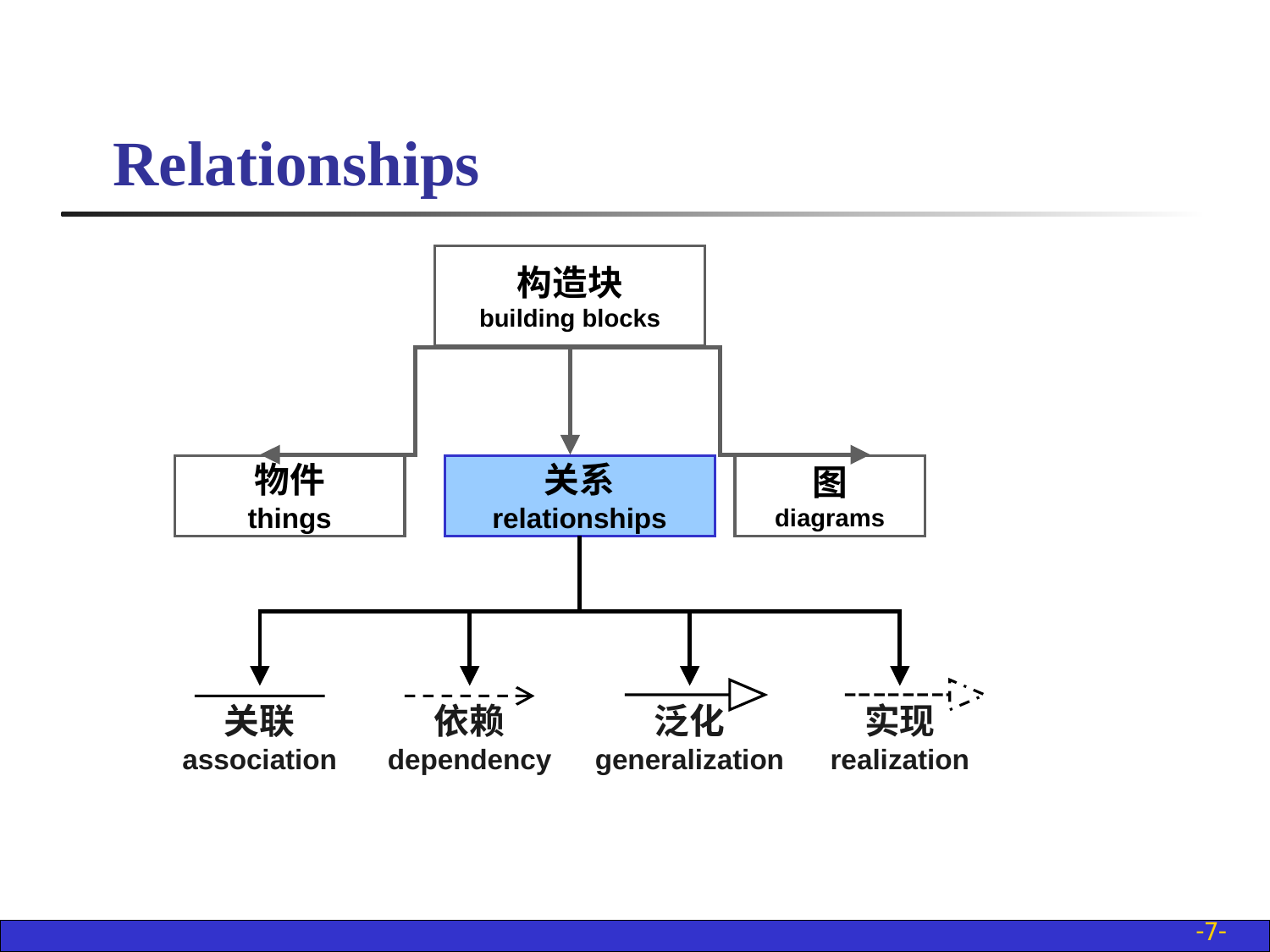

Relationships
构造块
building blocks
物件
things
图
diagrams
关系
relationships

关联
association

依赖
dependency

泛化
generalization

实现
realization

-7-